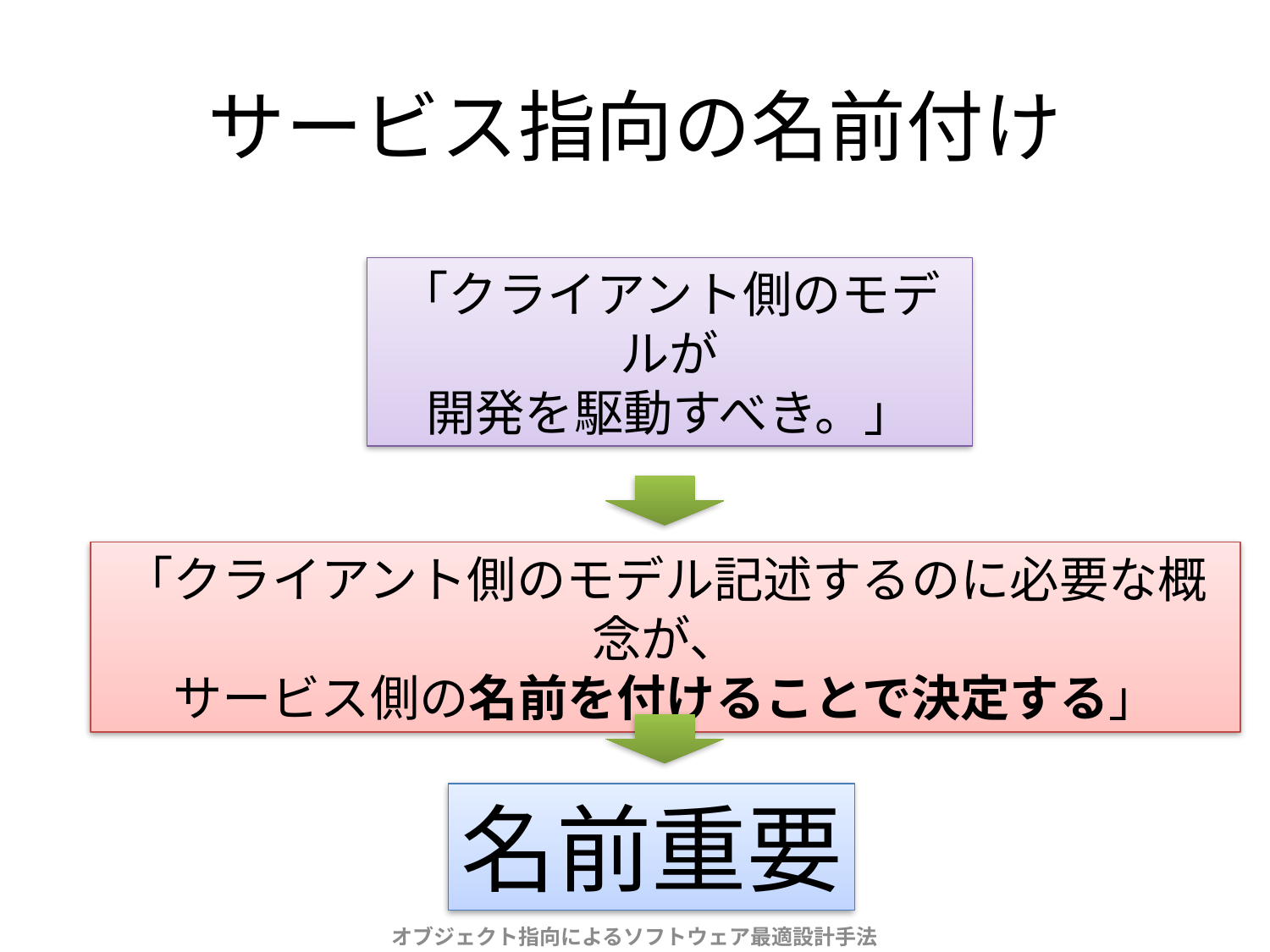

# サービス指向の名前付け
「クライアント側のモデルが
開発を駆動すべき。」

「クライアント側のモデル記述するのに必要な概念が、
サービス側の名前を付けることで決定する」

名前重要
オブジェクト指向によるソフトウェア最適設計手法